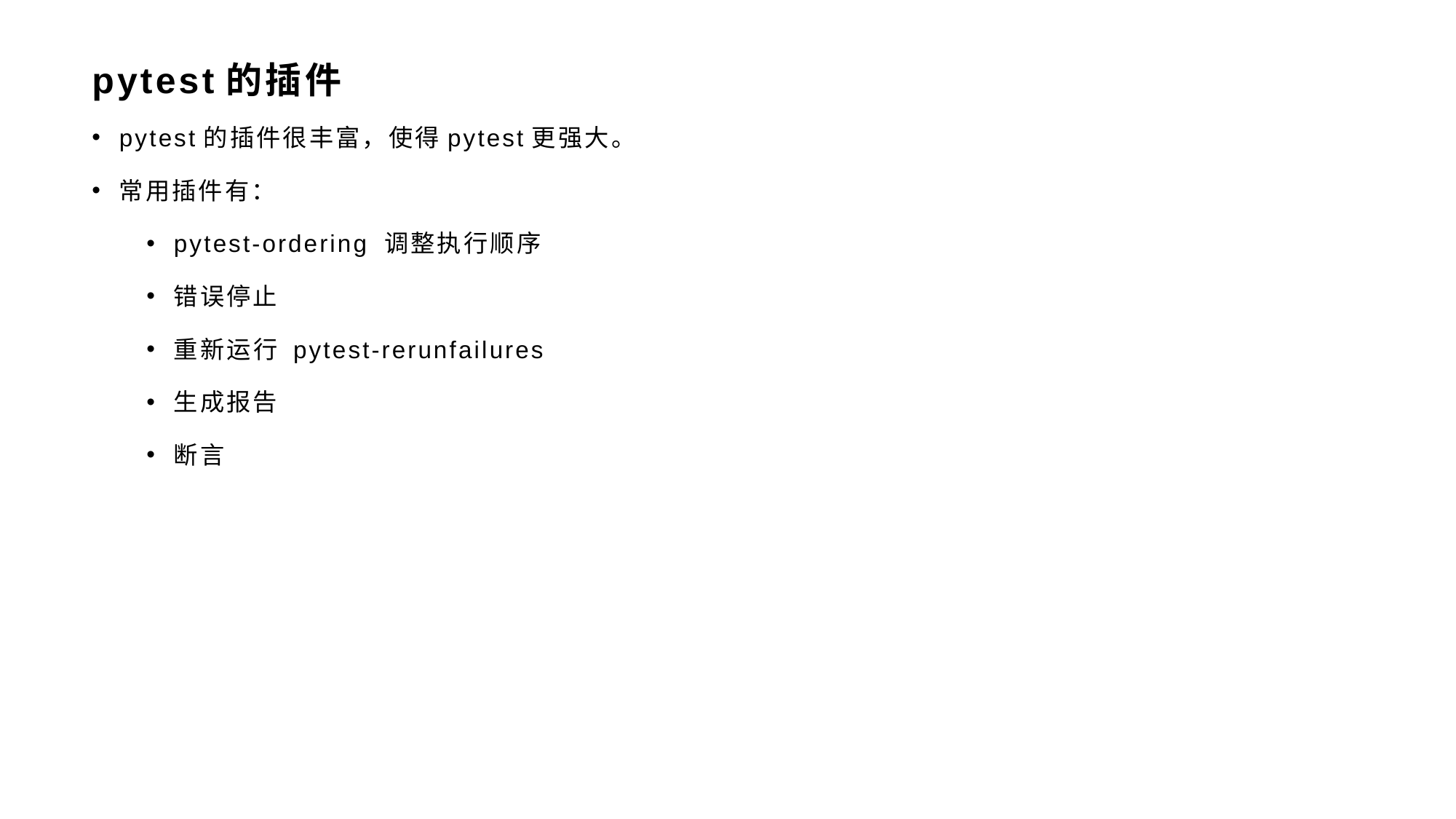

# pytest的插件
pytest的插件很丰富，使得pytest更强大。
常用插件有：
pytest-ordering 调整执行顺序
错误停止
重新运行 pytest-rerunfailures
生成报告
断言